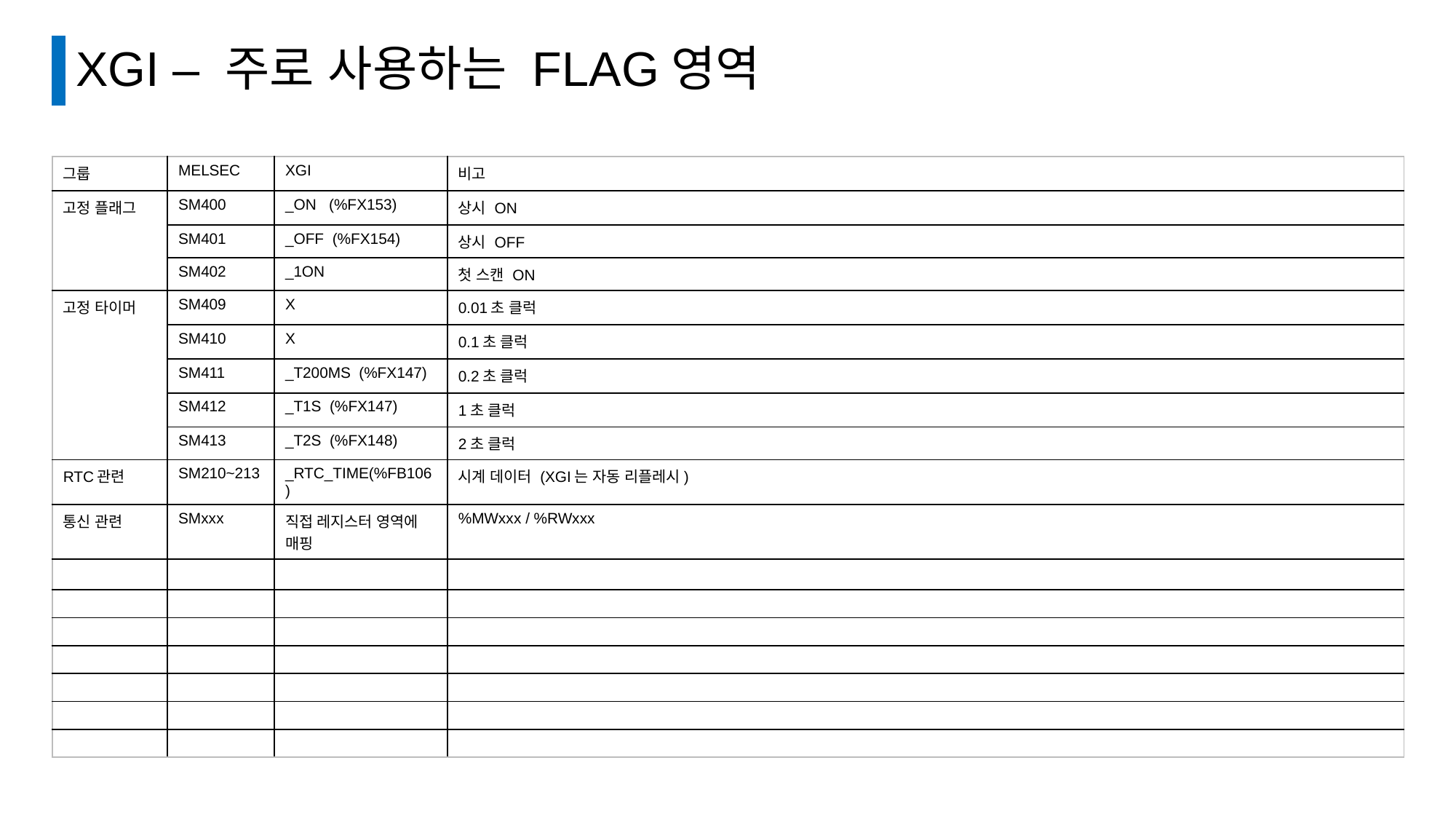

# XGI – 주로 사용하는 FLAG영역
| 그룹 | MELSEC | XGI | 비고 |
| --- | --- | --- | --- |
| 고정 플래그 | SM400 | \_ON (%FX153) | 상시 ON |
|  | SM401 | \_OFF (%FX154) | 상시 OFF |
|  | SM402 | \_1ON | 첫 스캔 ON |
| 고정 타이머 | SM409 | X | 0.01초 클럭 |
|  | SM410 | X | 0.1초 클럭 |
|  | SM411 | \_T200MS (%FX147) | 0.2초 클럭 |
|  | SM412 | \_T1S (%FX147) | 1초 클럭 |
|  | SM413 | \_T2S (%FX148) | 2초 클럭 |
| RTC관련 | SM210~213 | \_RTC\_TIME(%FB106) | 시계 데이터 (XGI는 자동 리플레시) |
| 통신 관련 | SMxxx | 직접 레지스터 영역에 매핑 | %MWxxx / %RWxxx |
|  |  |  |  |
|  |  |  |  |
|  |  |  |  |
|  |  |  |  |
|  |  |  |  |
|  |  |  |  |
|  |  |  |  |